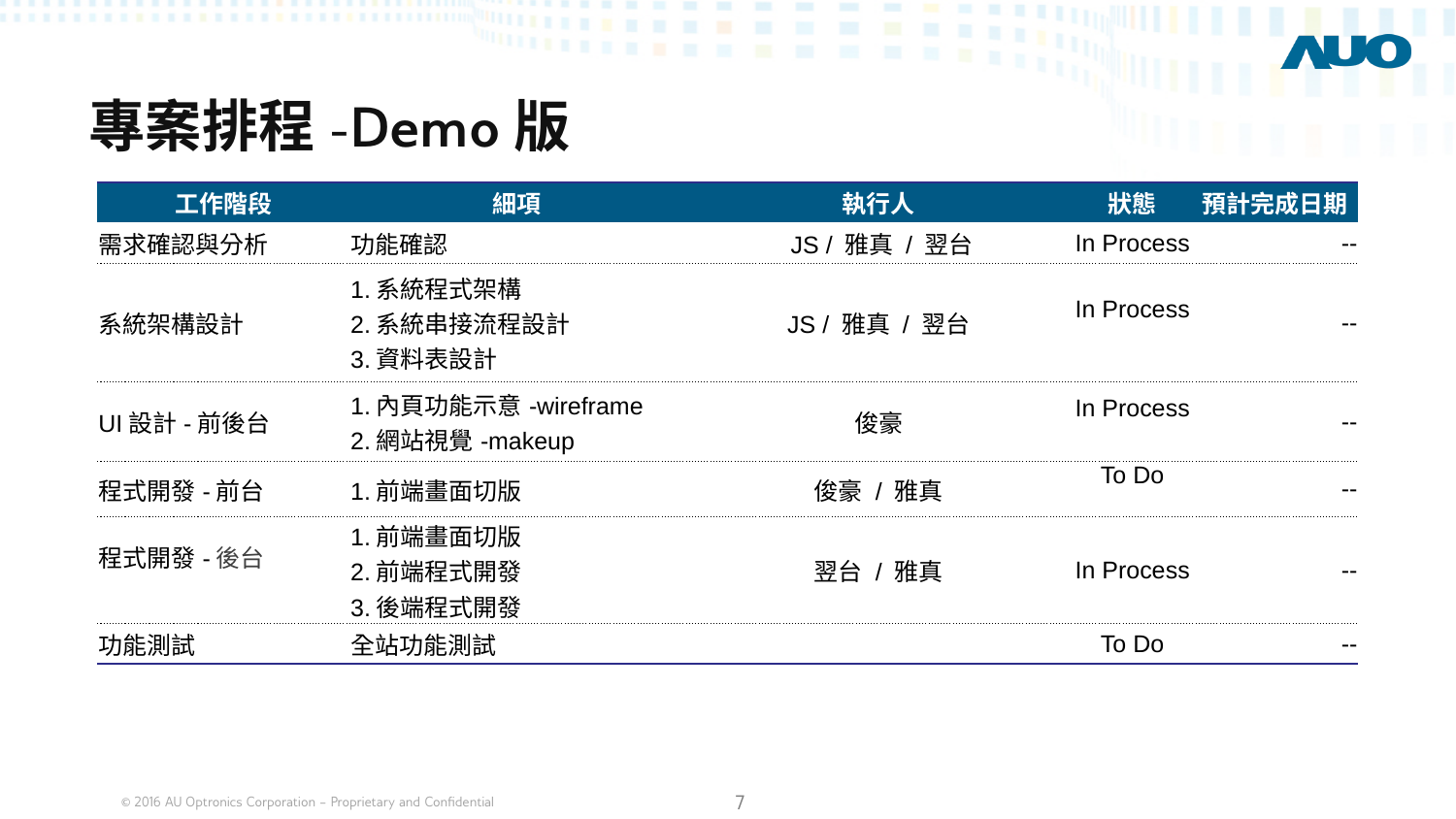

# 專案排程-Demo版
| 工作階段 | 細項 | 執行人 | 狀態 | 預計完成日期 |
| --- | --- | --- | --- | --- |
| 需求確認與分析 | 功能確認 | JS / 雅真 / 翌台 | In Process | -- |
| 系統架構設計 | 1.系統程式架構 2.系統串接流程設計 3.資料表設計 | JS / 雅真 / 翌台 | In Process | -- |
| UI設計-前後台 | 1.內頁功能示意-wireframe 2.網站視覺-makeup | 俊豪 | In Process | -- |
| 程式開發-前台 | 1.前端畫面切版 | 俊豪 / 雅真 | To Do | -- |
| 程式開發-後台 | 1.前端畫面切版 2.前端程式開發 3.後端程式開發 | 翌台 / 雅真 | In Process | -- |
| 功能測試 | 全站功能測試 |  | To Do | -- |